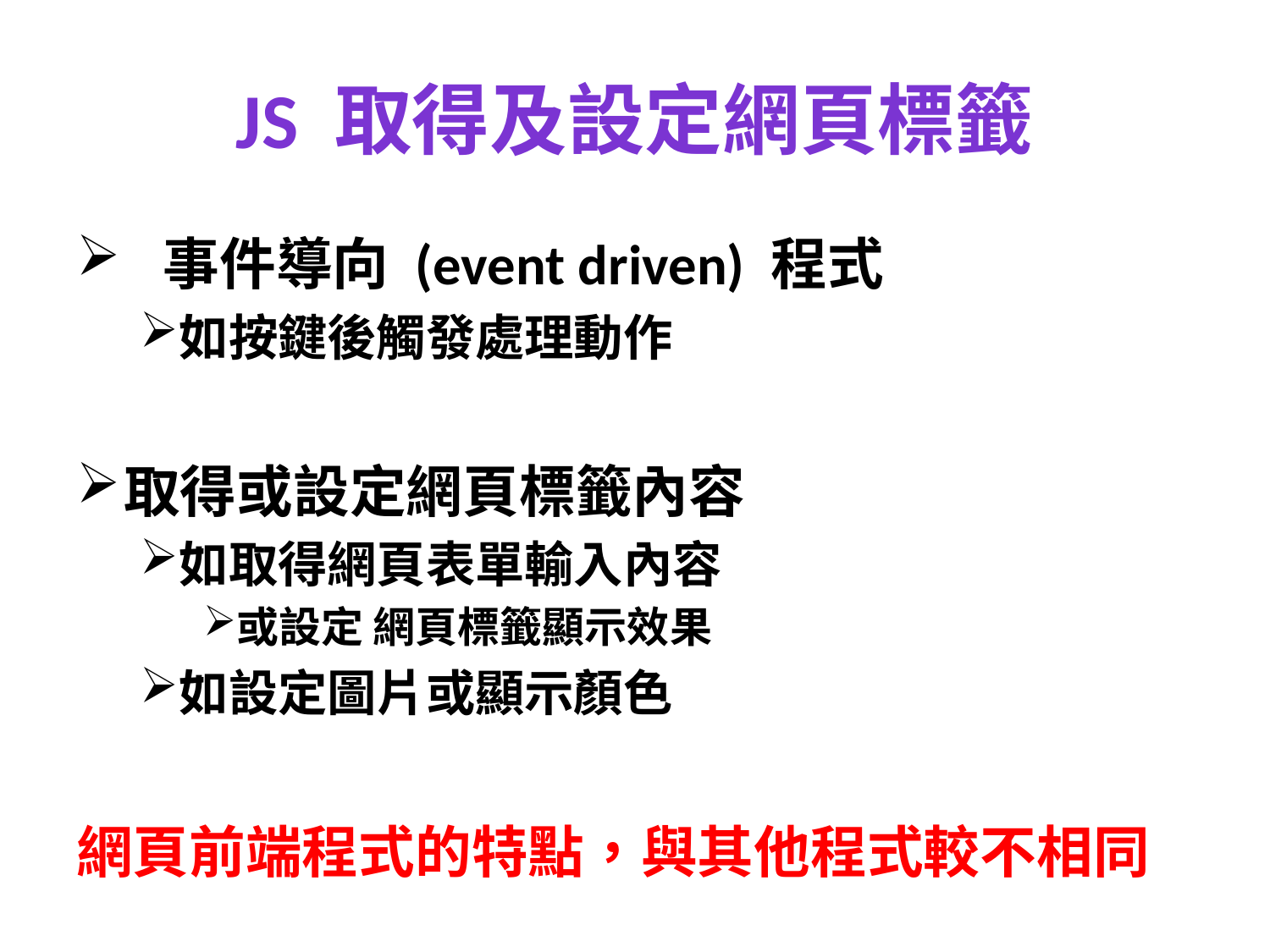

# JS 取得及設定網頁標籤
  事件導向 (event driven) 程式
如按鍵後觸發處理動作

取得或設定網頁標籤內容
如取得網頁表單輸入內容
或設定 網頁標籤顯示效果
如設定圖片或顯示顏色

網頁前端程式的特點，與其他程式較不相同